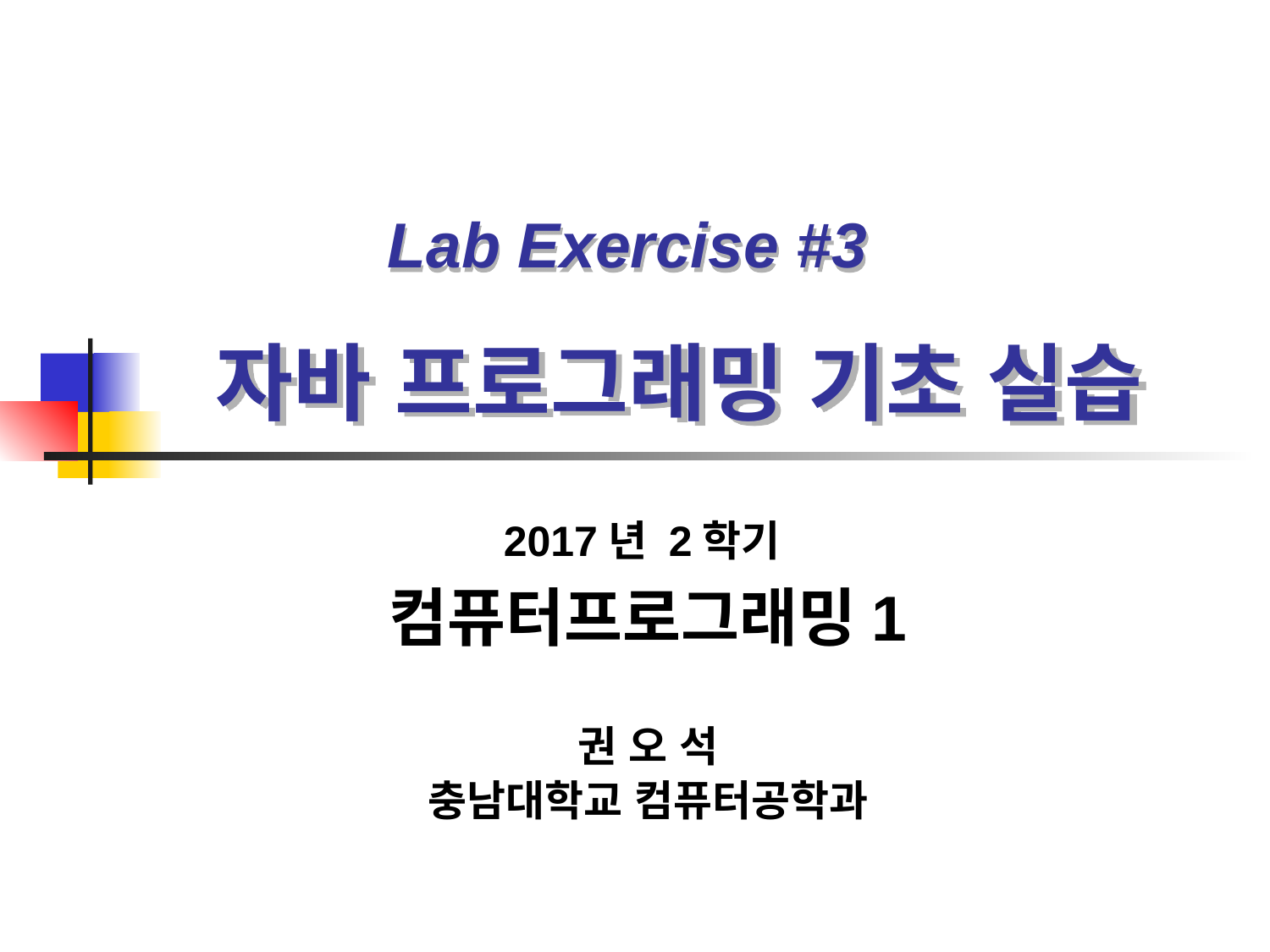

Lab Exercise #3
# 자바 프로그래밍 기초 실습
2017년 2학기
컴퓨터프로그래밍1

권 오 석
충남대학교 컴퓨터공학과